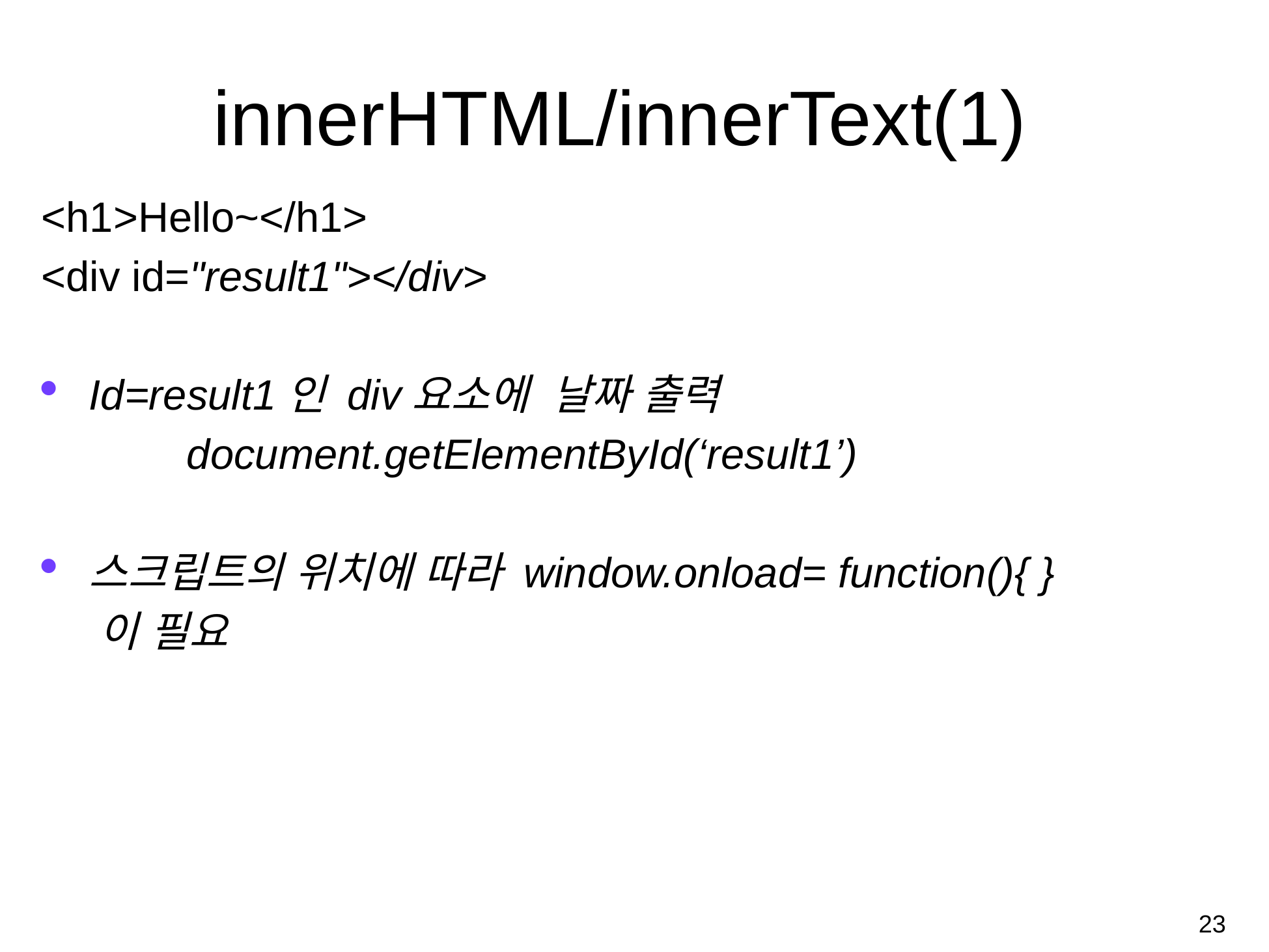

# innerHTML/innerText(1)
<h1>Hello~</h1>
<div id="result1"></div>

Id=result1인 div요소에  날짜 출력
		document.getElementById(‘result1’)

스크립트의 위치에 따라 window.onload= function(){ }
    이 필요
23